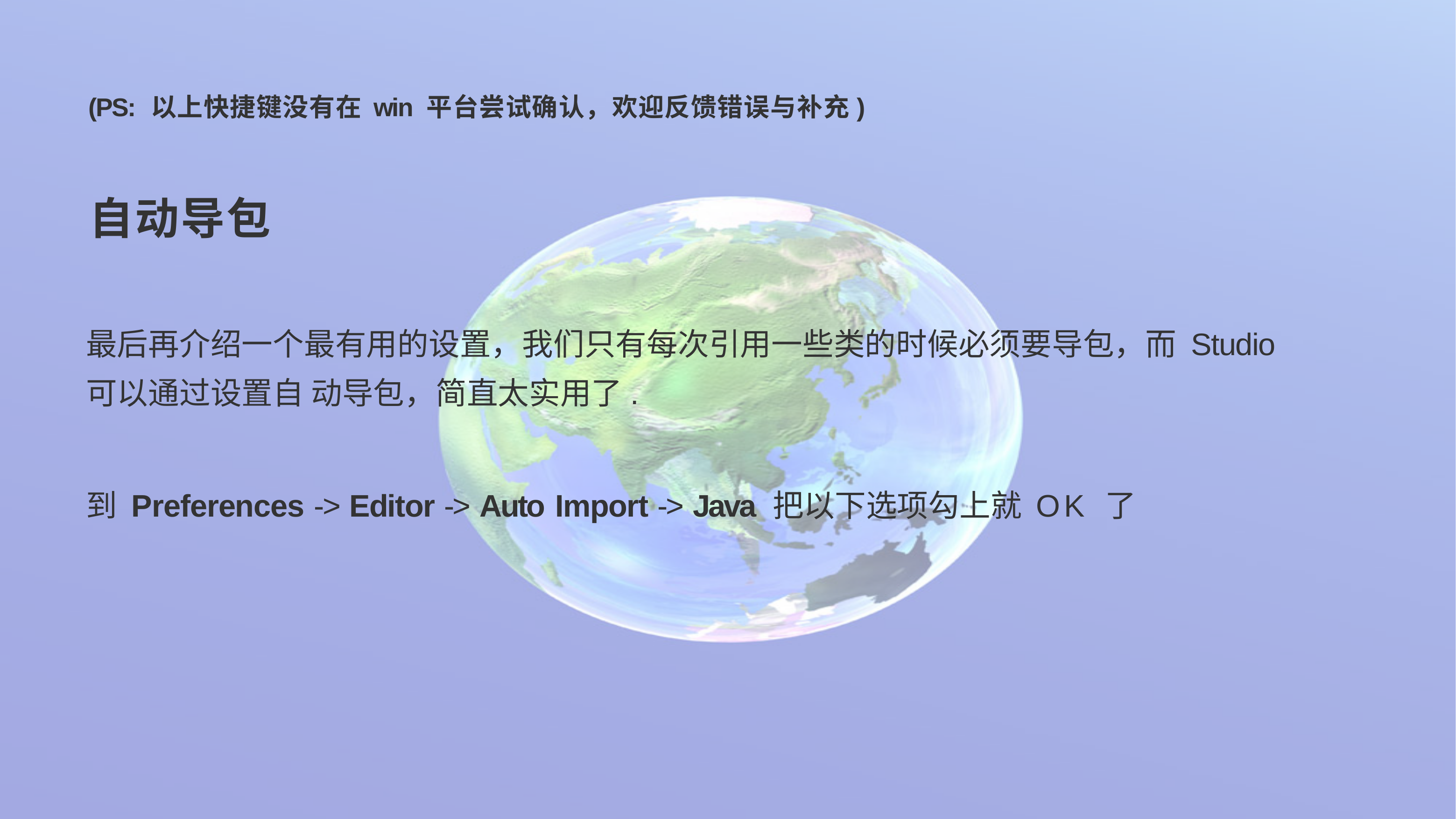

(PS: 以上快捷键没有在 win 平台尝试确认，欢迎反馈错误与补充)
自动导包
最后再介绍一个最有用的设置，我们只有每次引用一些类的时候必须要导包，而 Studio 可以通过设置自 动导包，简直太实用了.

到 Preferences -> Editor -> Auto Import -> Java 把以下选项勾上就 OK 了